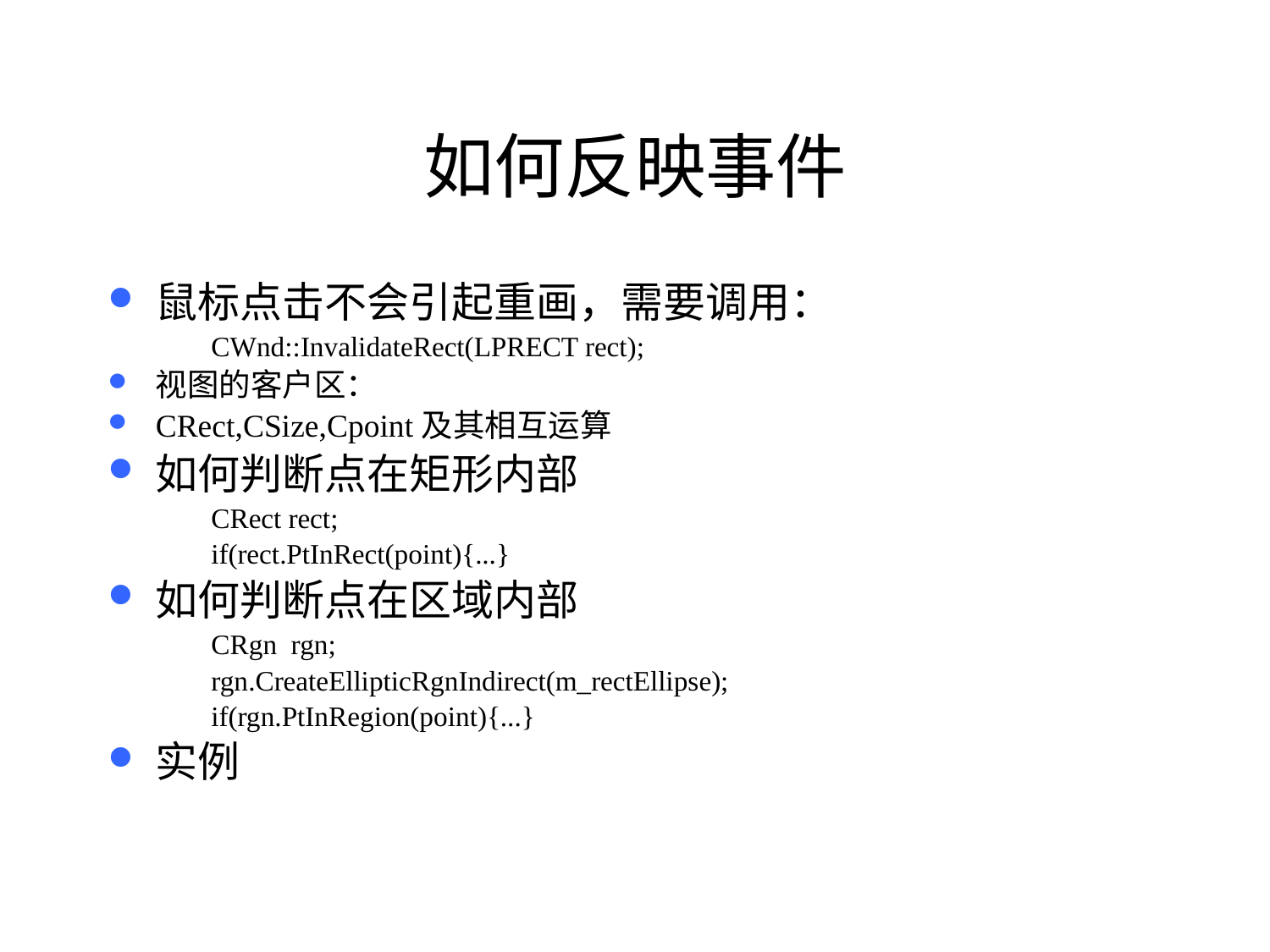

# 如何反映事件
鼠标点击不会引起重画，需要调用：
CWnd::InvalidateRect(LPRECT rect);
视图的客户区：
CRect,CSize,Cpoint及其相互运算
如何判断点在矩形内部
CRect rect;
if(rect.PtInRect(point){...}
如何判断点在区域内部
CRgn  rgn;
rgn.CreateEllipticRgnIndirect(m_rectEllipse);
if(rgn.PtInRegion(point){...}
实例
34